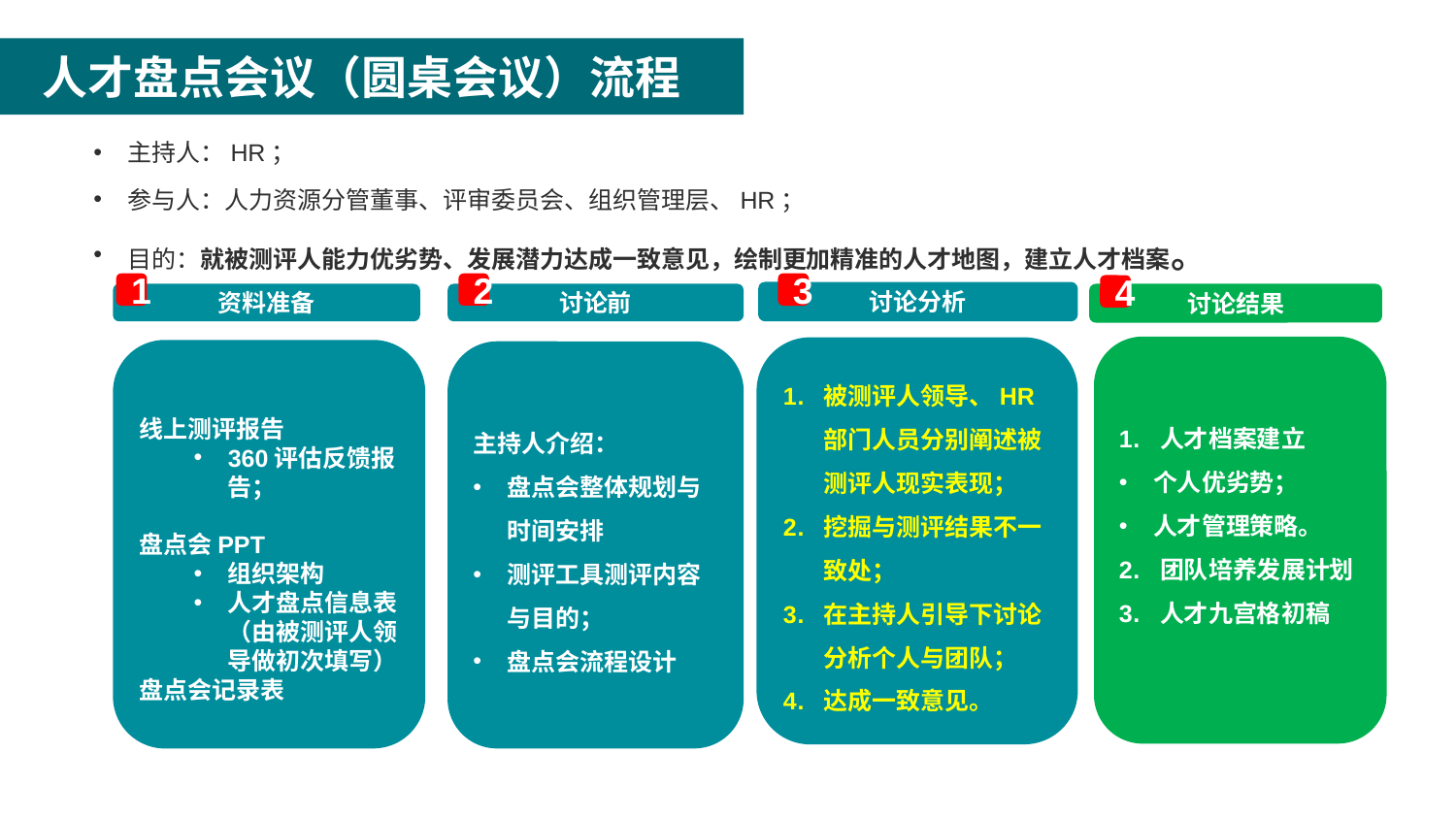

人才盘点会议（圆桌会议）流程
主持人：HR；
参与人：人力资源分管董事、评审委员会、组织管理层、HR；
目的：就被测评人能力优劣势、发展潜力达成一致意见，绘制更加精准的人才地图，建立人才档案。
1
2
3
4
讨论分析
资料准备
讨论前
讨论结果
人才档案建立
个人优劣势；
人才管理策略。
团队培养发展计划
人才九宫格初稿

被测评人领导、HR部门人员分别阐述被测评人现实表现；
挖掘与测评结果不一致处；
在主持人引导下讨论分析个人与团队；
达成一致意见。

线上测评报告
360评估反馈报告；

盘点会PPT
组织架构
人才盘点信息表（由被测评人领导做初次填写）
盘点会记录表
主持人介绍：
盘点会整体规划与时间安排
测评工具测评内容与目的；
盘点会流程设计